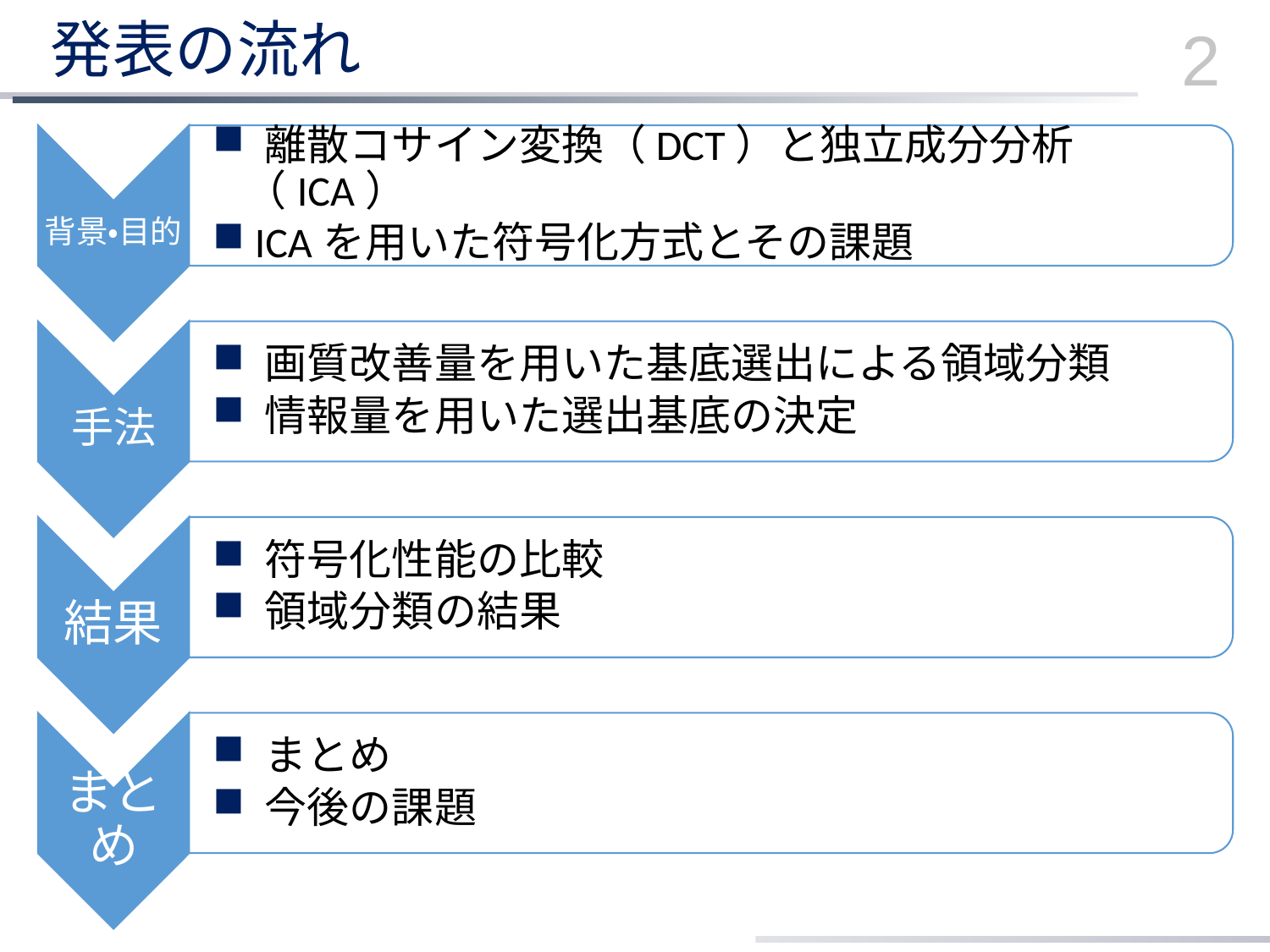

# 発表の流れ
2
背景・目的
 離散コサイン変換（DCT）と独立成分分析（ICA）
 ICAを用いた符号化方式とその課題
手法
 画質改善量を用いた基底選出による領域分類
 情報量を用いた選出基底の決定
結果
 符号化性能の比較
 領域分類の結果
まとめ
 まとめ
 今後の課題